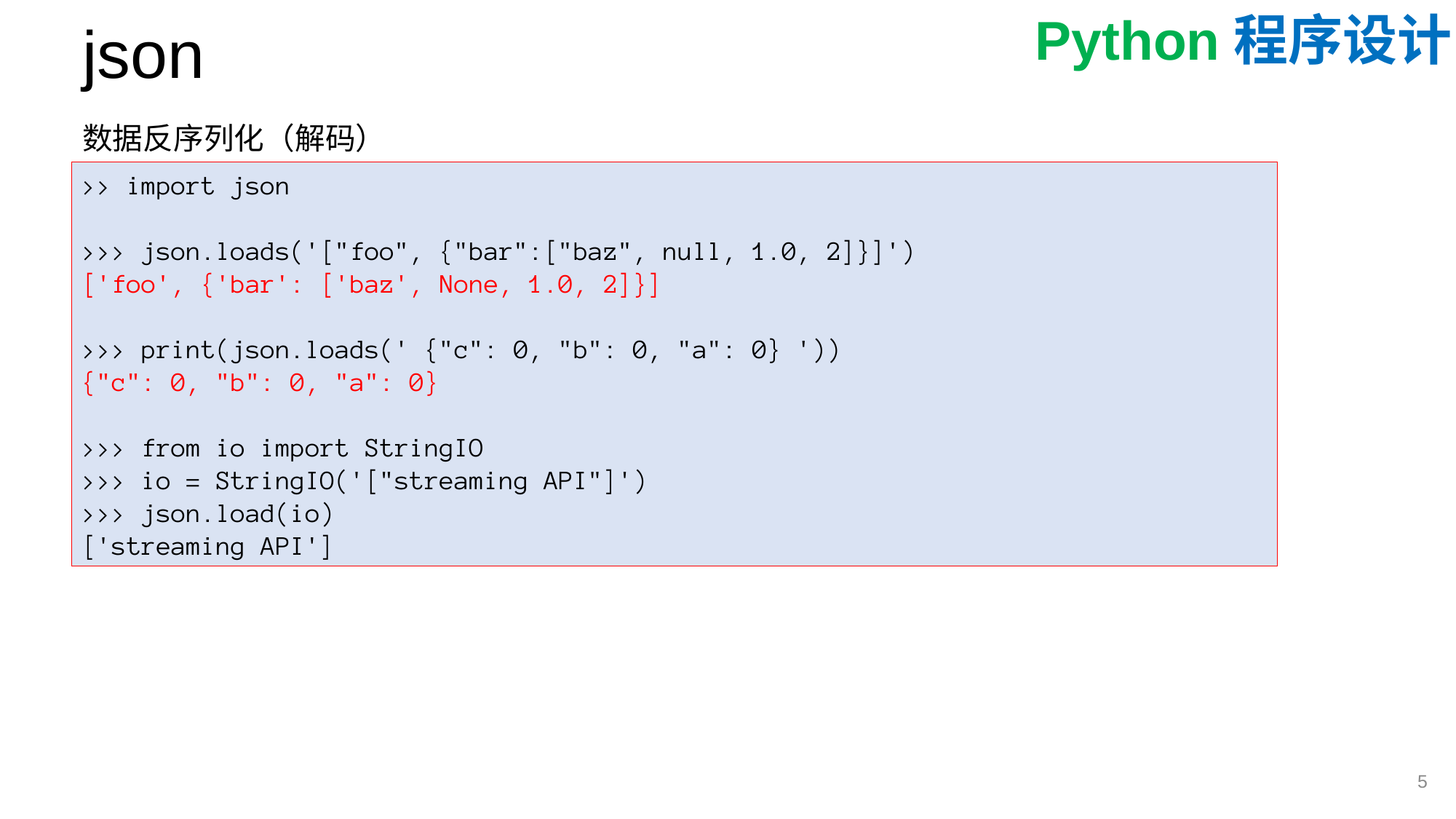

# json
数据反序列化（解码）
>> import json

>>> json.loads('["foo", {"bar":["baz", null, 1.0, 2]}]')
['foo', {'bar': ['baz', None, 1.0, 2]}]

>>> print(json.loads(' {"c": 0, "b": 0, "a": 0} '))
{"c": 0, "b": 0, "a": 0}

>>> from io import StringIO
>>> io = StringIO('["streaming API"]')
>>> json.load(io)
['streaming API']
5